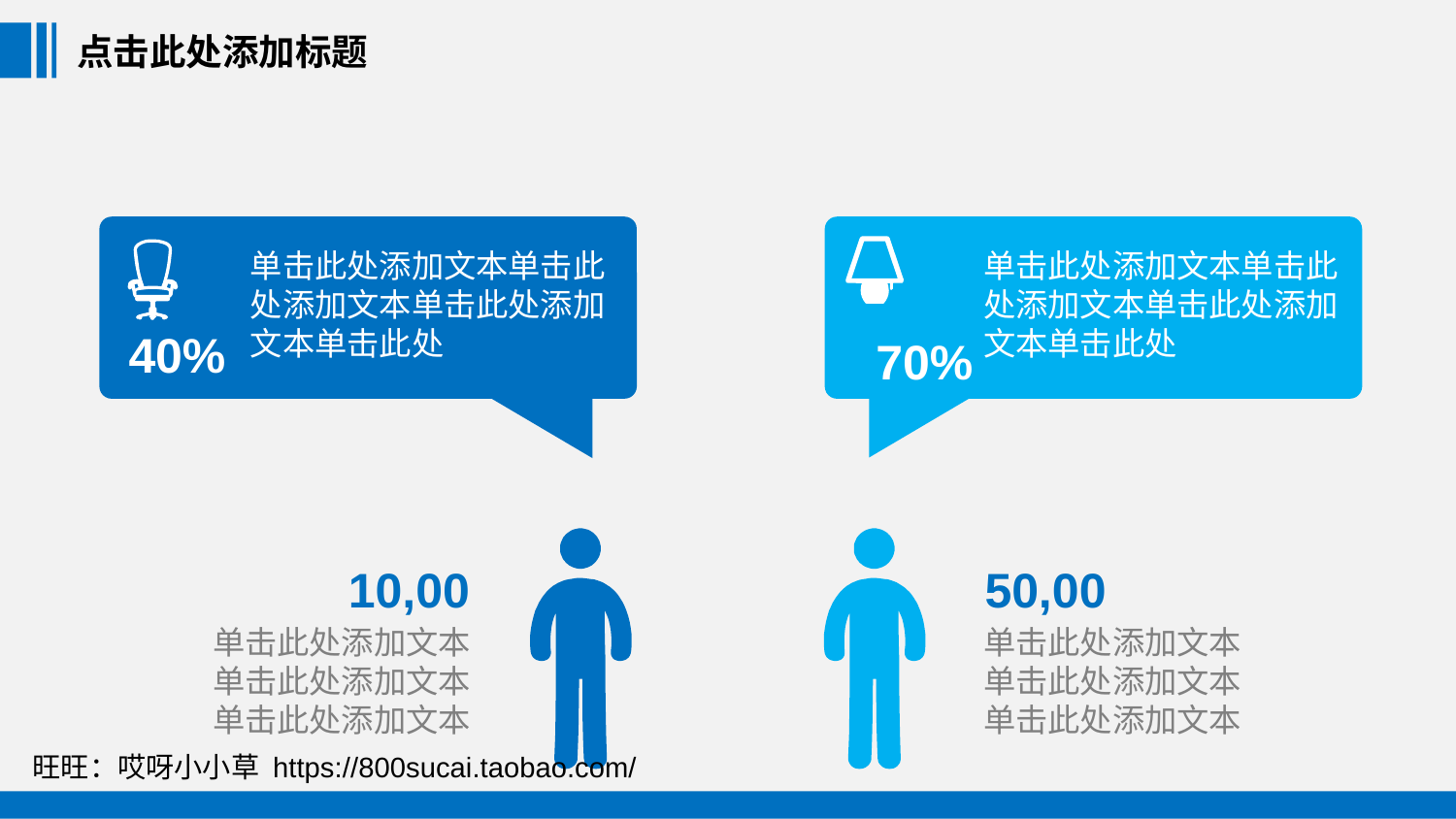

点击此处添加标题

单击此处添加文本单击此处添加文本单击此处添加文本单击此处
40%

单击此处添加文本单击此处添加文本单击此处添加文本单击此处
70%

10,00
单击此处添加文本单击此处添加文本单击此处添加文本
50,00
单击此处添加文本单击此处添加文本单击此处添加文本
旺旺：哎呀小小草 https://800sucai.taobao.com/